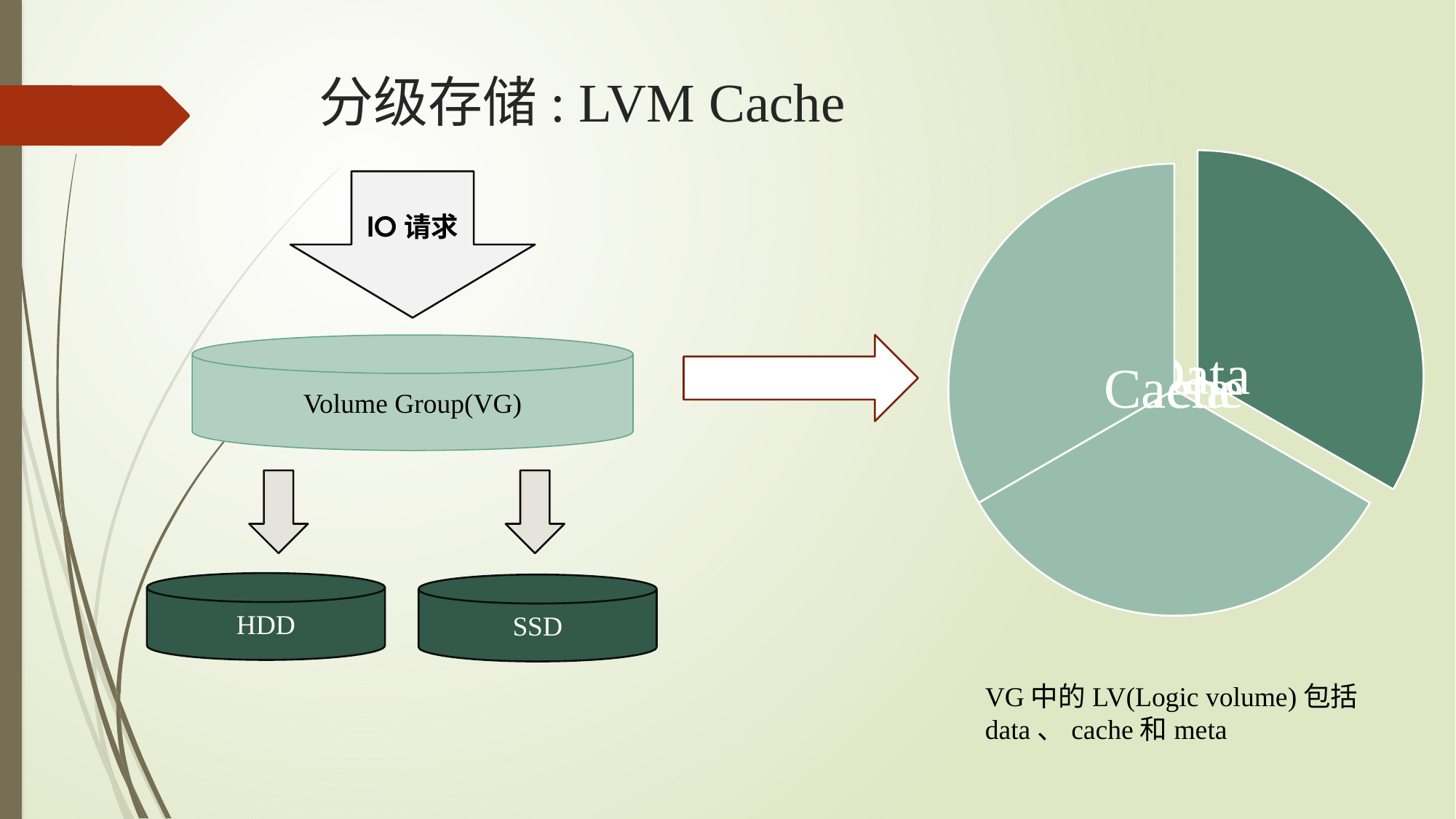

# 分级存储: LVM Cache
Data
Meta
Cache
IO请求
Volume Group(VG)

HDD
SSD
VG中的LV(Logic volume)包括data、cache和meta